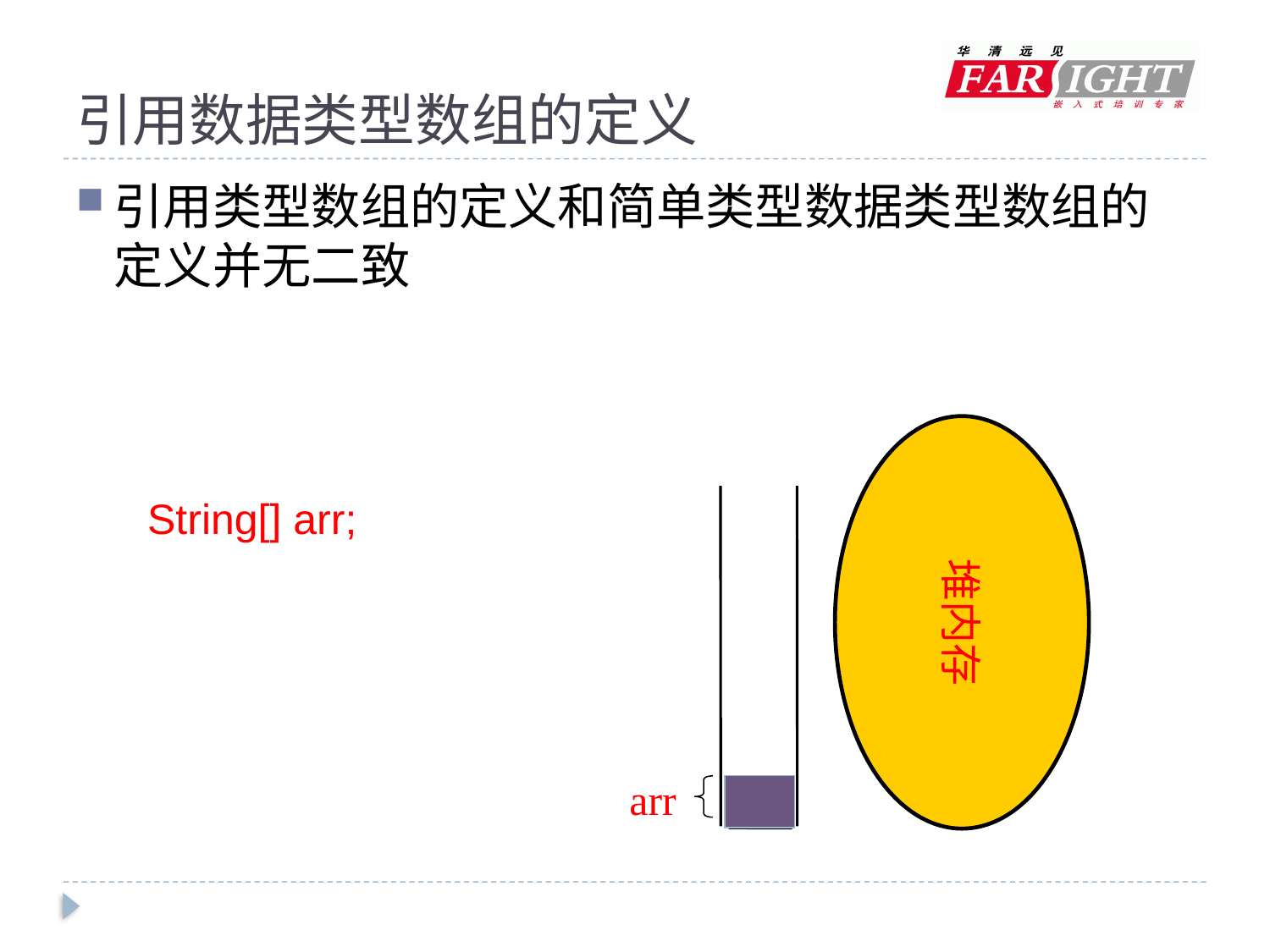

# 引用数据类型数组的定义
引用类型数组的定义和简单类型数据类型数组的定义并无二致
堆内存
String[] arr;

arr